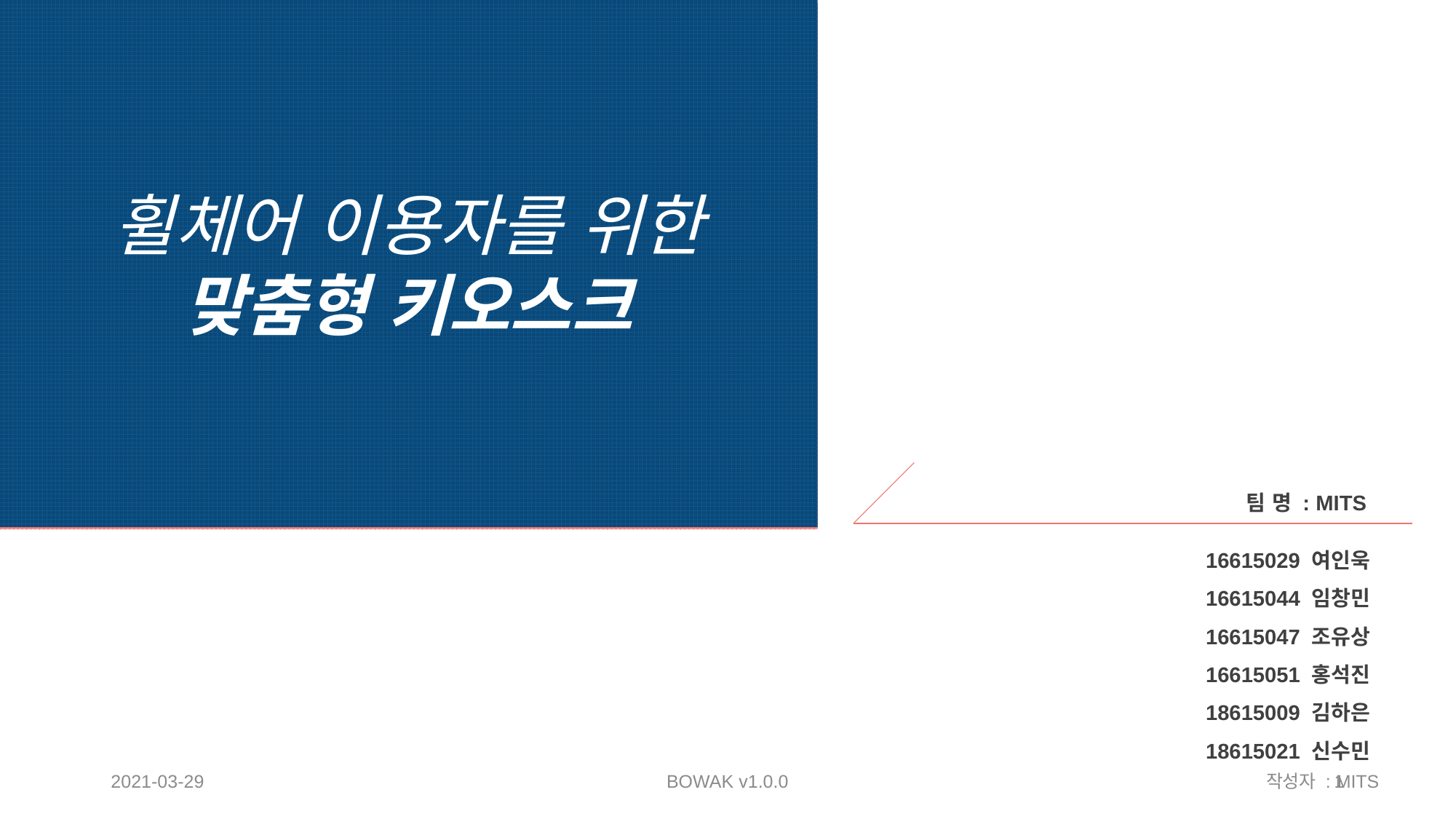

휠체어 이용자를 위한
맞춤형 키오스크
팀 명 : MITS
16615029 여인욱
16615044 임창민
16615047 조유상
16615051 홍석진
18615009 김하은
18615021 신수민
작성자 : MITS
2021-03-29
BOWAK v1.0.0
1